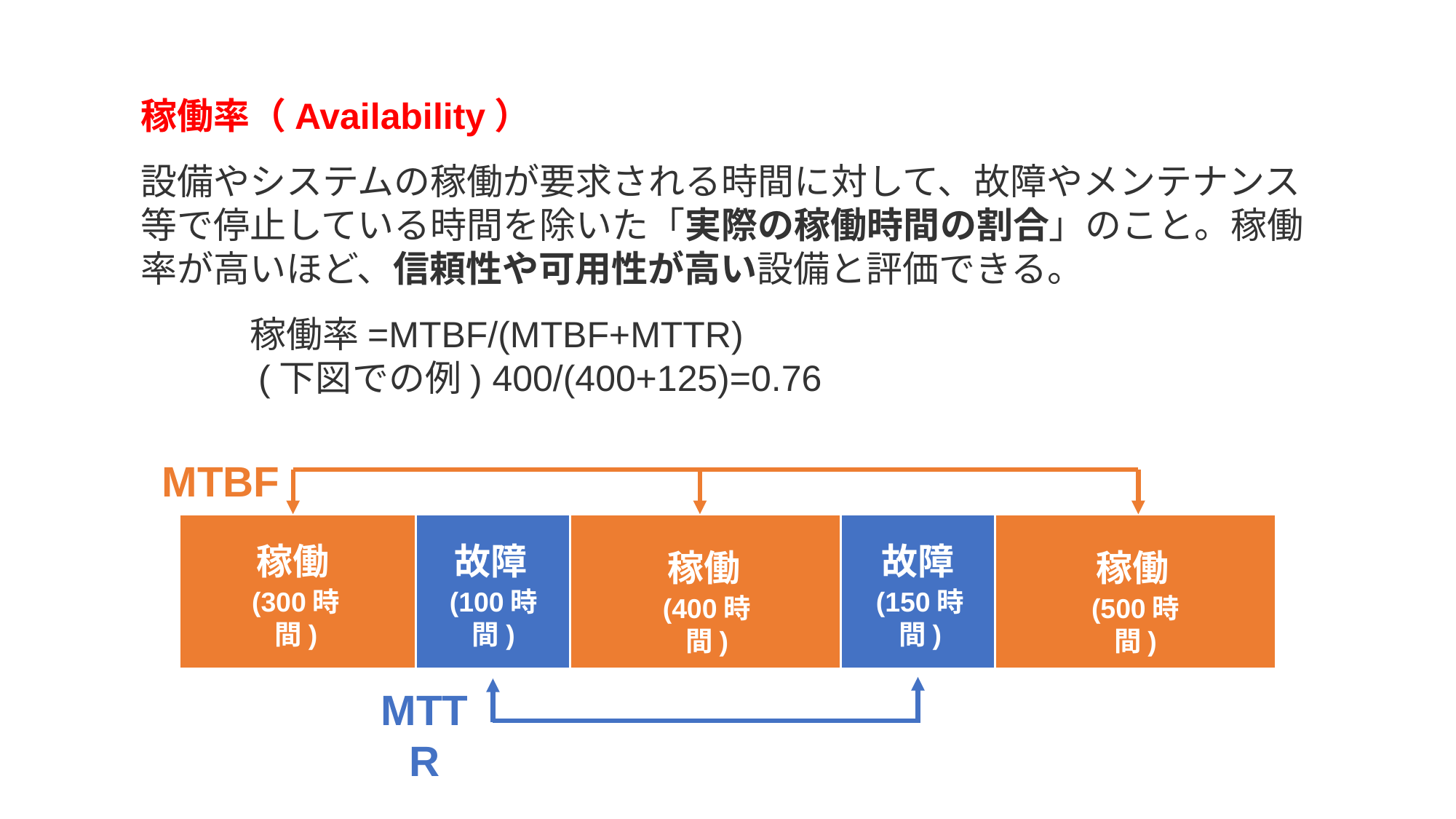

稼働率（Availability）

設備やシステムの稼働が要求される時間に対して、故障やメンテナンス等で停止している時間を除いた「実際の稼働時間の割合」のこと。稼働率が高いほど、信頼性や可用性が高い設備と評価できる。

　　　稼働率=MTBF/(MTBF+MTTR)
　　　(下図での例) 400/(400+125)=0.76
MTBF

稼働
故障
故障
稼働
稼働
(300時間)
(100時間)
(150時間)
(400時間)
(500時間)
MTTR